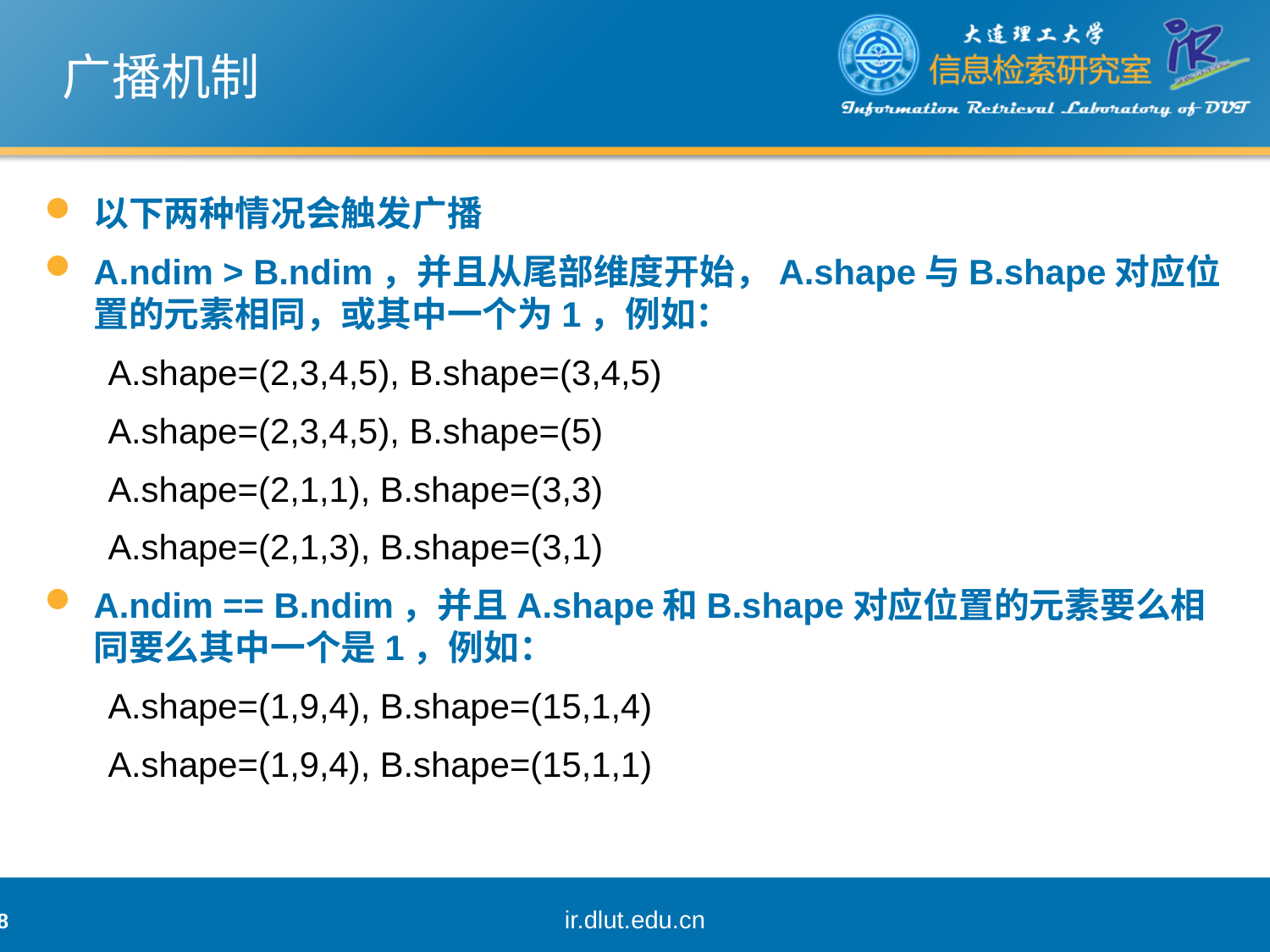

# 广播机制
以下两种情况会触发广播
A.ndim > B.ndim，并且从尾部维度开始，A.shape与B.shape对应位置的元素相同，或其中一个为1，例如：
A.shape=(2,3,4,5), B.shape=(3,4,5)
A.shape=(2,3,4,5), B.shape=(5)
A.shape=(2,1,1), B.shape=(3,3)
A.shape=(2,1,3), B.shape=(3,1)
A.ndim == B.ndim，并且A.shape和B.shape对应位置的元素要么相同要么其中一个是1，例如：
A.shape=(1,9,4), B.shape=(15,1,4)
A.shape=(1,9,4), B.shape=(15,1,1)
8